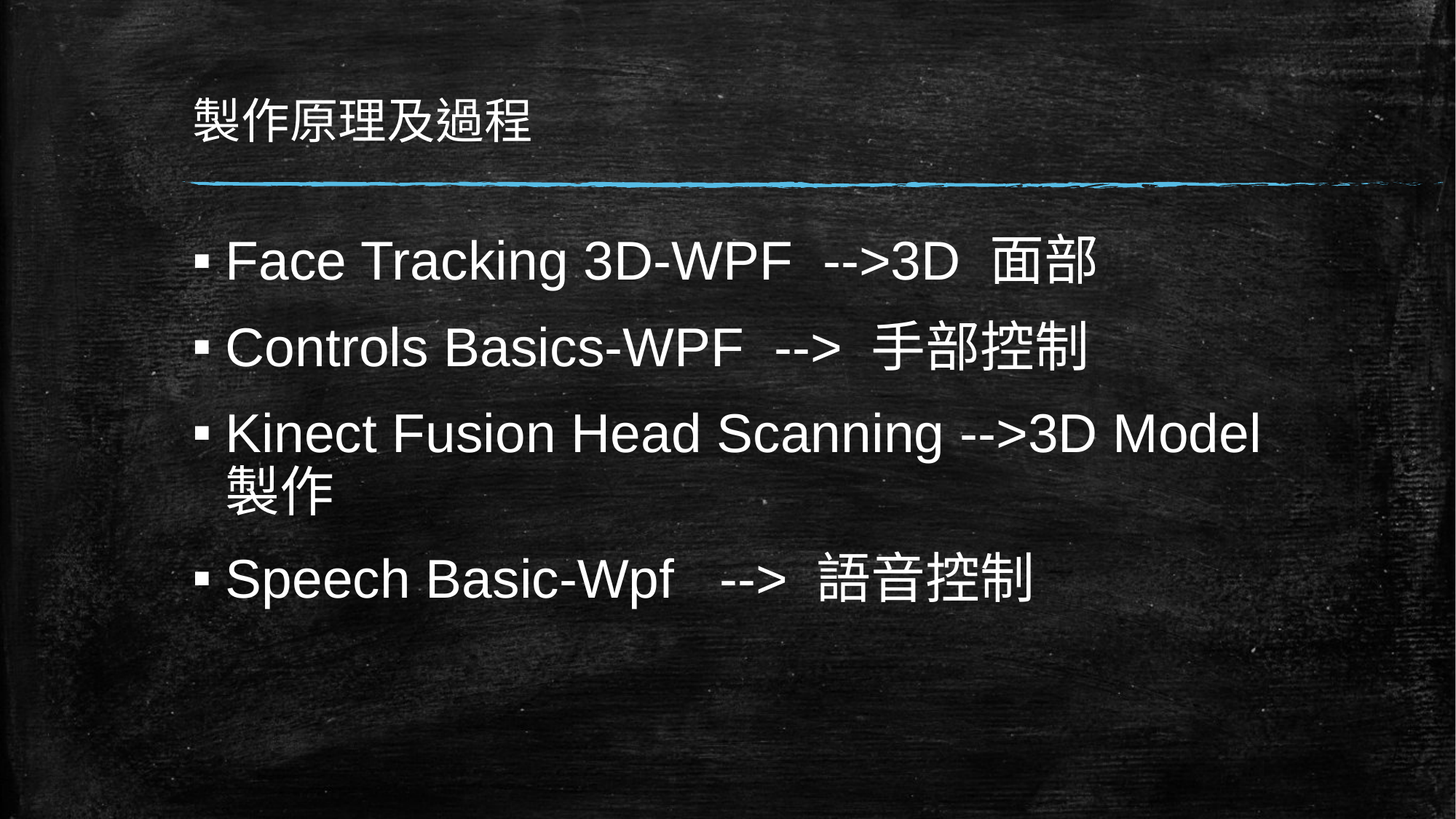

# 製作原理及過程
Face Tracking 3D-WPF  -->3D 面部
Controls Basics-WPF  --> 手部控制
Kinect Fusion Head Scanning -->3D Model 製作
Speech Basic-Wpf   --> 語音控制